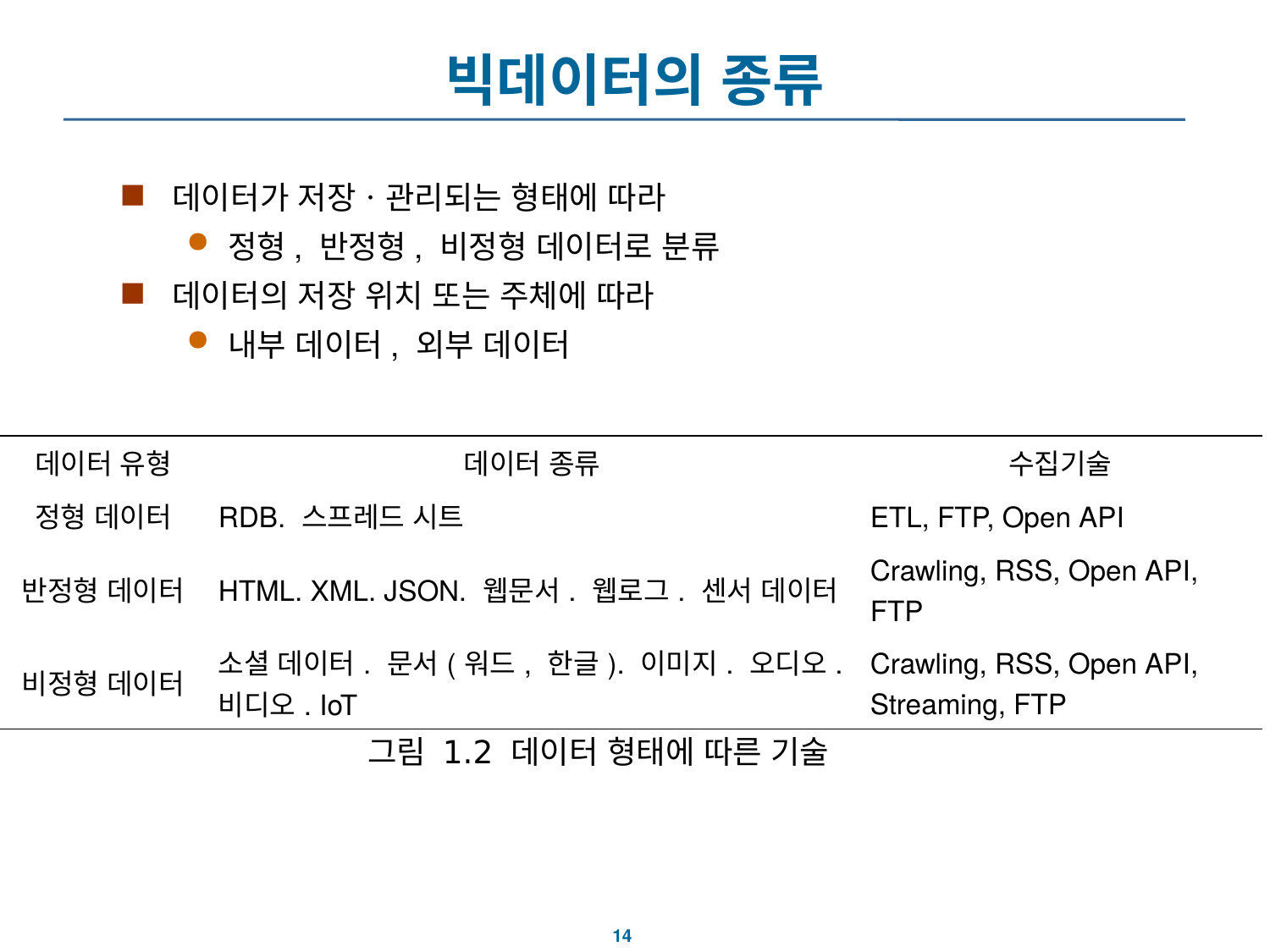

# 빅데이터의 종류
데이터가 저장ㆍ관리되는 형태에 따라
정형, 반정형, 비정형 데이터로 분류
데이터의 저장 위치 또는 주체에 따라
내부 데이터, 외부 데이터
| 데이터 유형 | 데이터 종류 | 수집기술 |
| --- | --- | --- |
| 정형 데이터 | RDB. 스프레드 시트 | ETL, FTP, Open API |
| 반정형 데이터 | HTML. XML. JSON. 웹문서. 웹로그. 센서 데이터 | Crawling, RSS, Open API, FTP |
| 비정형 데이터 | 소셜 데이터. 문서(워드, 한글). 이미지. 오디오. 비디오. IoT | Crawling, RSS, Open API, Streaming, FTP |
그림 1.2 데이터 형태에 따른 기술